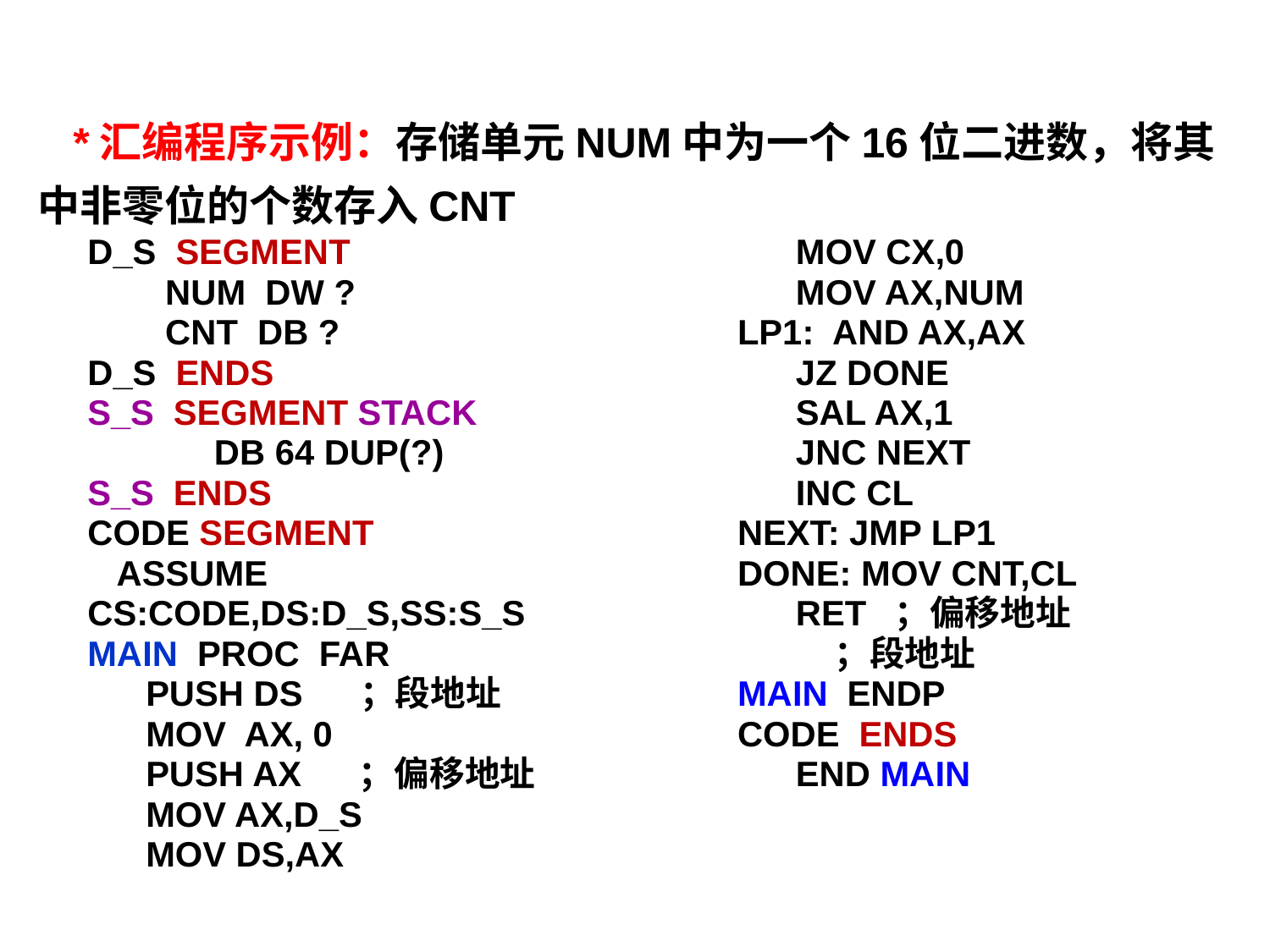

*汇编程序示例：存储单元NUM中为一个16位二进数，将其中非零位的个数存入CNT
      MOV CX,0
      MOV AX,NUM
LP1:  AND AX,AX
      JZ DONE
      SAL AX,1
      JNC NEXT
      INC CL
NEXT: JMP LP1
DONE: MOV CNT,CL
      RET  ；偏移地址
           ；段地址
MAIN  ENDP
CODE  ENDS
      END MAIN
D_S  SEGMENT
        NUM  DW ?
        CNT  DB ?
D_S  ENDS
S_S  SEGMENT STACK
             DB 64 DUP(?)
S_S  ENDS
CODE SEGMENT
   ASSUME CS:CODE,DS:D_S,SS:S_S
MAIN  PROC  FAR
      PUSH DS     ；段地址
      MOV  AX, 0
      PUSH AX     ；偏移地址
      MOV AX,D_S
      MOV DS,AX